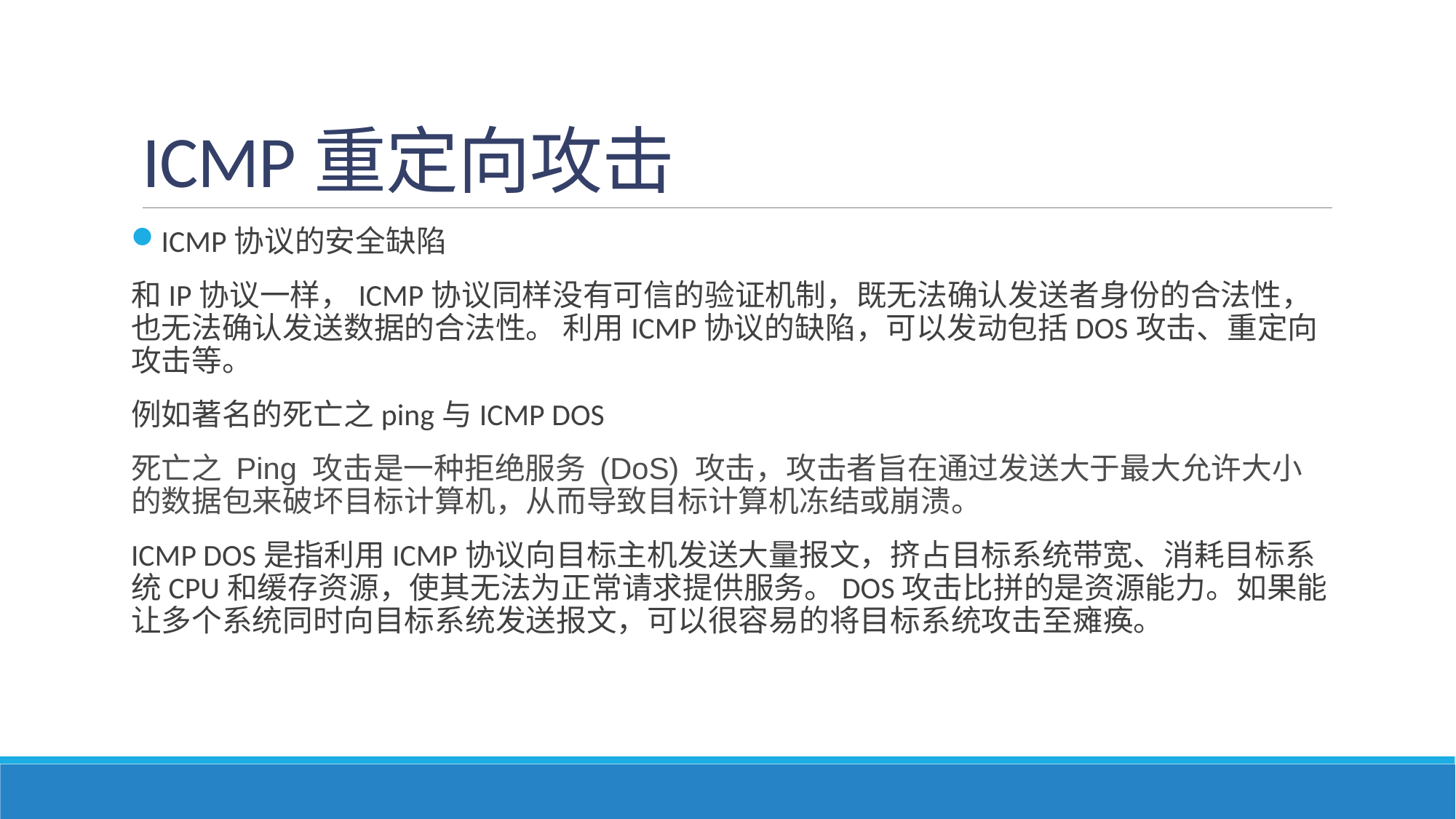

# ICMP重定向攻击
ICMP协议的安全缺陷
和IP协议一样，ICMP协议同样没有可信的验证机制，既无法确认发送者身份的合法性，也无法确认发送数据的合法性。 利用ICMP协议的缺陷，可以发动包括DOS攻击、重定向攻击等。
例如著名的死亡之ping与ICMP DOS
死亡之 Ping 攻击是一种拒绝服务 (DoS) 攻击，攻击者旨在通过发送大于最大允许大小的数据包来破坏目标计算机，从而导致目标计算机冻结或崩溃。
ICMP DOS是指利用ICMP协议向目标主机发送大量报文，挤占目标系统带宽、消耗目标系统CPU和缓存资源，使其无法为正常请求提供服务。DOS攻击比拼的是资源能力。如果能让多个系统同时向目标系统发送报文，可以很容易的将目标系统攻击至瘫痪。